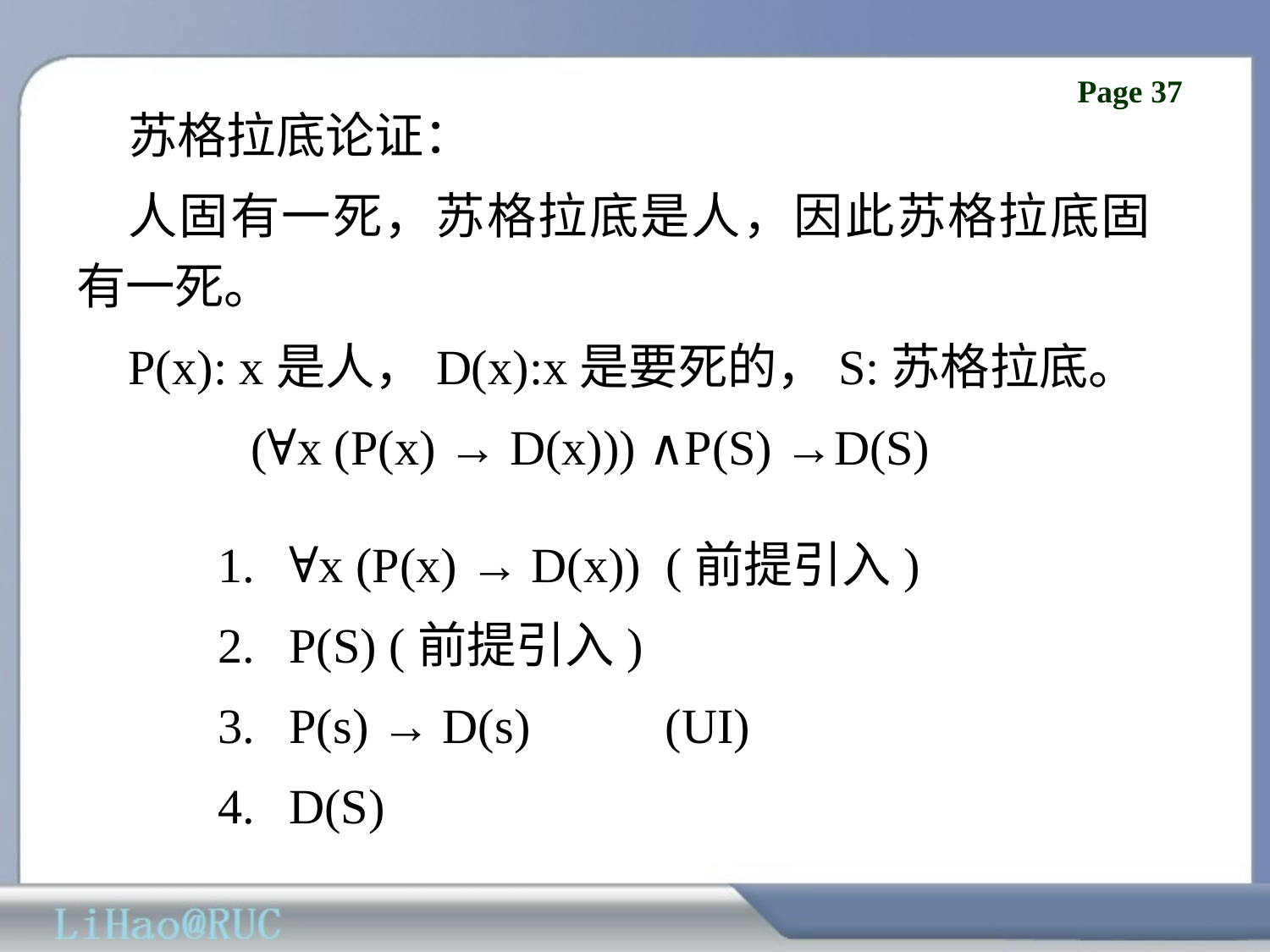

苏格拉底论证：
人固有一死，苏格拉底是人，因此苏格拉底固有一死。
P(x): x是人，D(x):x是要死的，S:苏格拉底。
          (∀x (P(x) → D(x))) ∧P(S) →D(S)
∀x (P(x) → D(x))  (前提引入)
P(S) (前提引入)
P(s) → D(s)           (UI)
D(S)